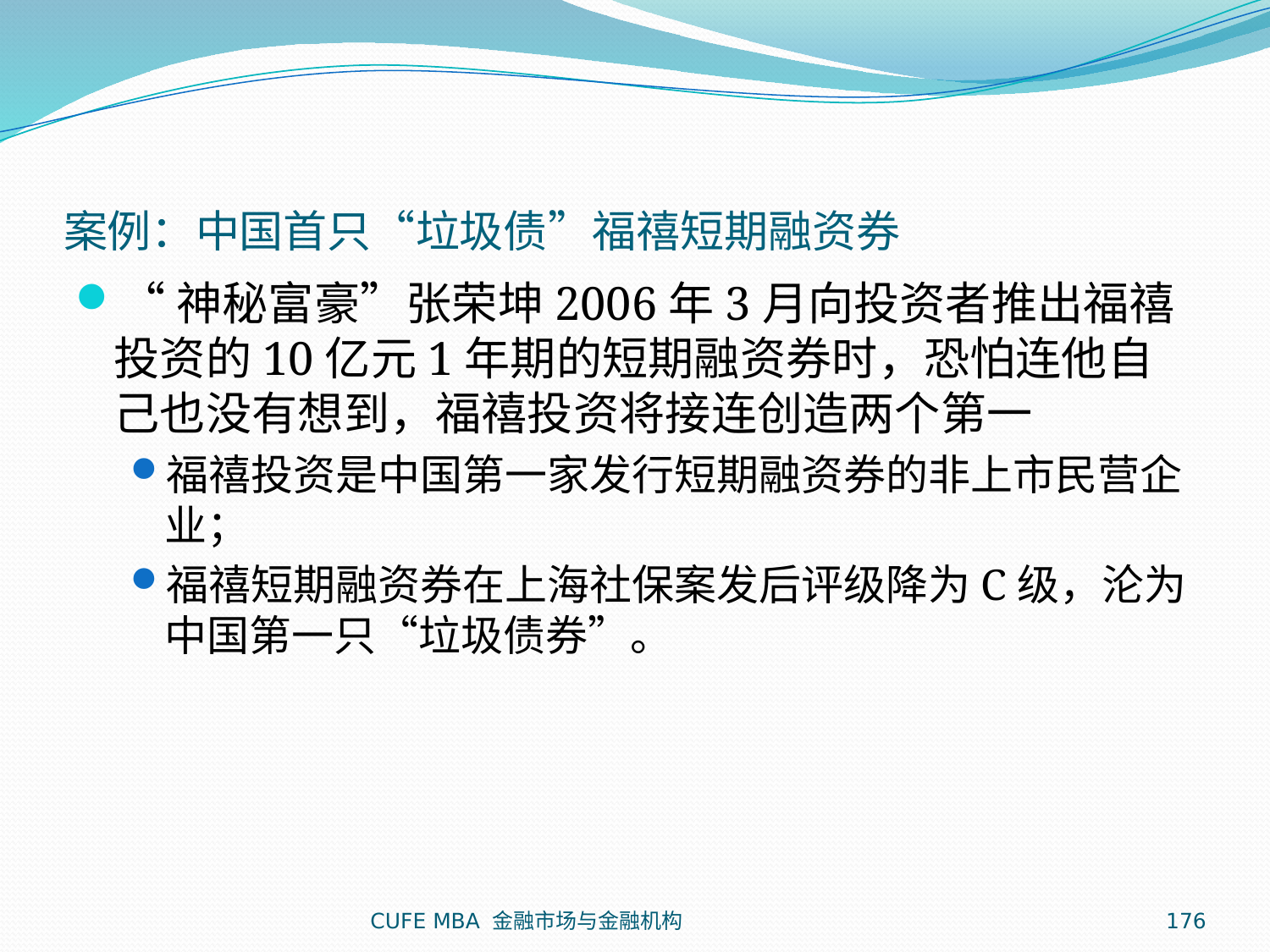

# 案例：中国首只“垃圾债”福禧短期融资券
“神秘富豪”张荣坤2006年3月向投资者推出福禧投资的10亿元1年期的短期融资券时，恐怕连他自己也没有想到，福禧投资将接连创造两个第一
福禧投资是中国第一家发行短期融资券的非上市民营企业；
福禧短期融资券在上海社保案发后评级降为C级，沦为中国第一只“垃圾债券”。
CUFE MBA 金融市场与金融机构
176